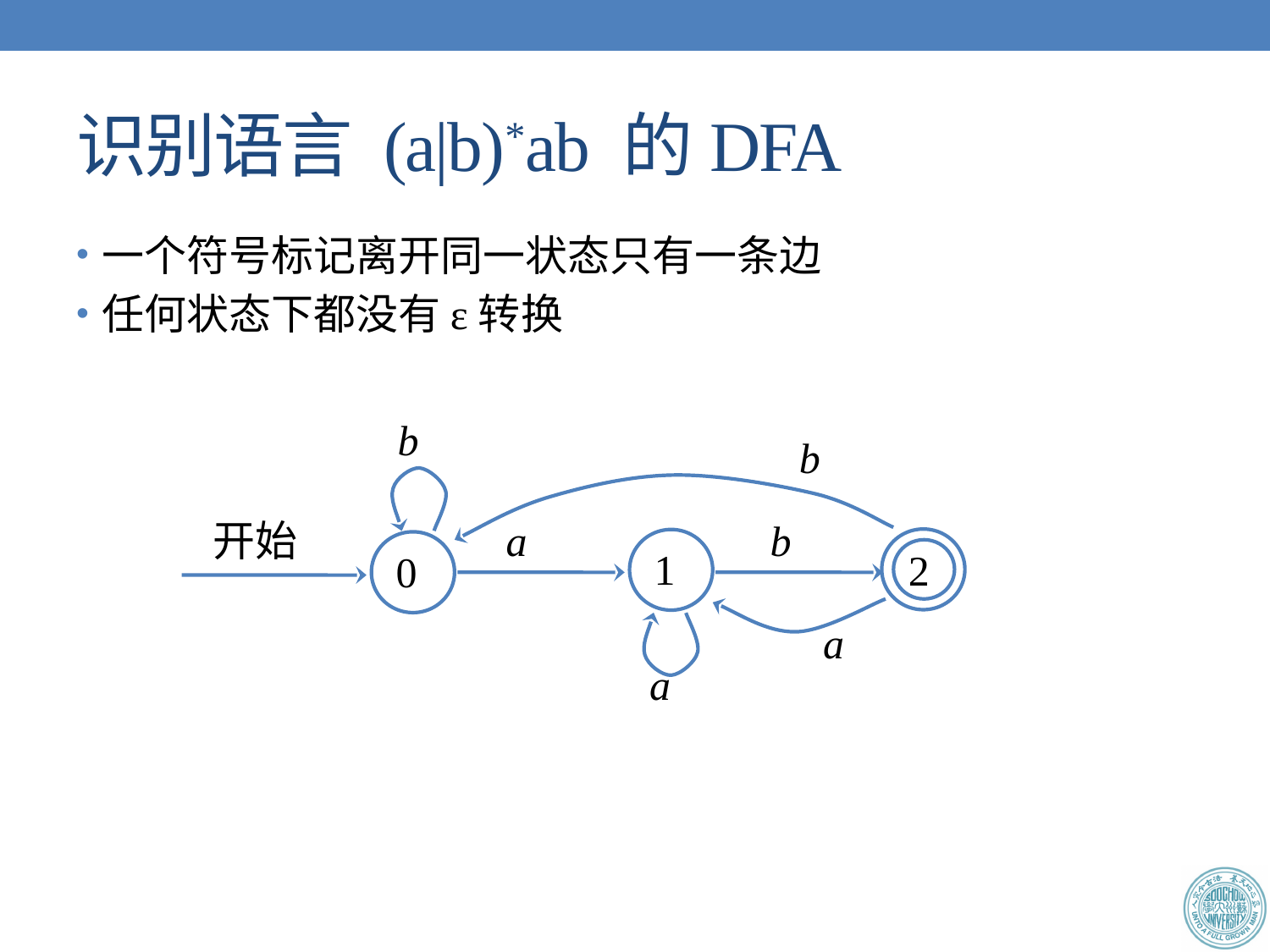

# 识别语言 (a|b)*ab 的DFA
一个符号标记离开同一状态只有一条边
任何状态下都没有ε转换

b

开始
a
b

2
1
0

b

a
a